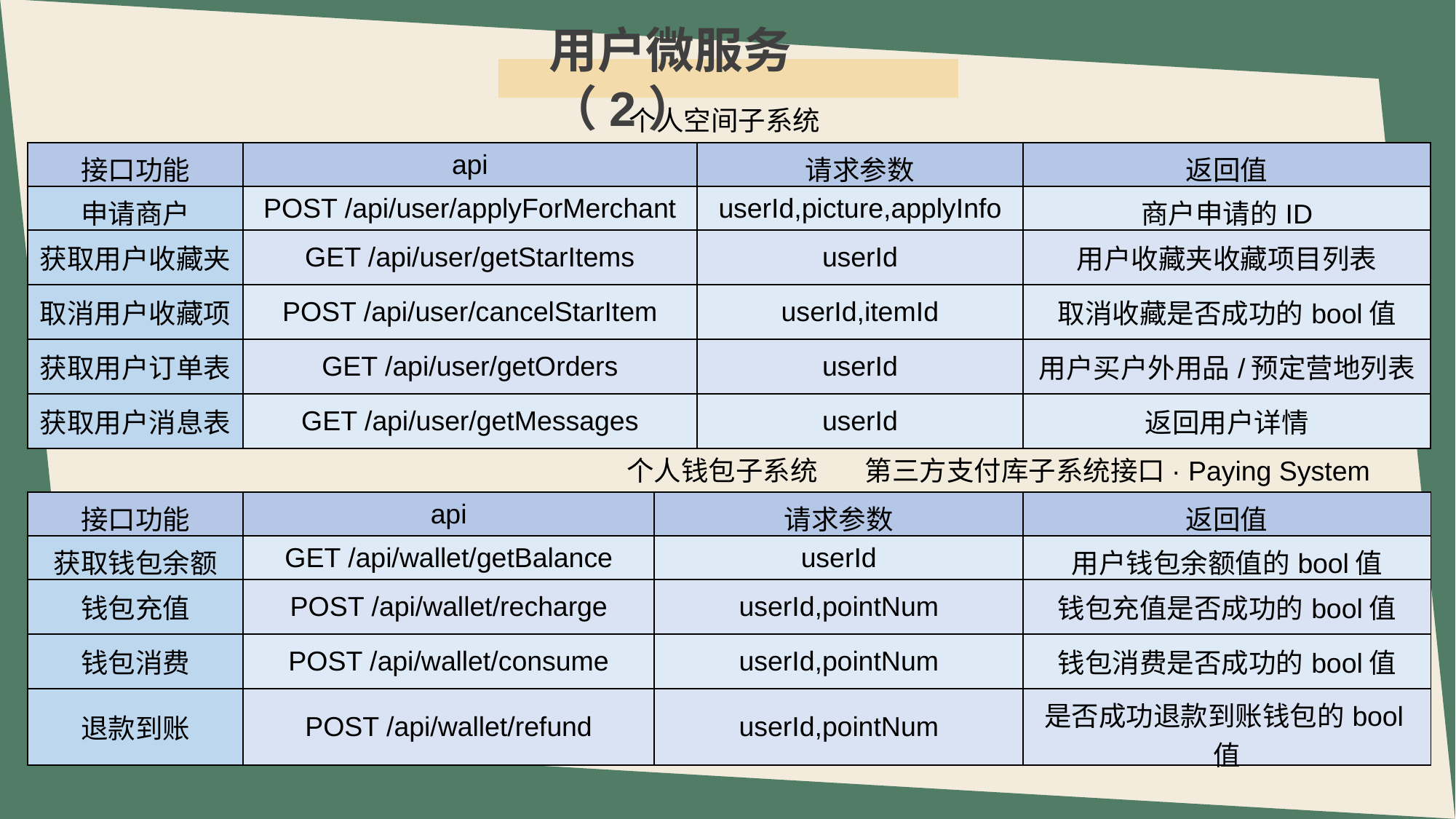

用户微服务（2）

个人空间子系统
| 接口功能 | api | 请求参数 | 返回值 |
| --- | --- | --- | --- |
| 申请商户 | POST /api/user/applyForMerchant | userId,picture,applyInfo | 商户申请的ID |
| 获取用户收藏夹 | GET /api/user/getStarItems | userId | 用户收藏夹收藏项目列表 |
| 取消用户收藏项 | POST /api/user/cancelStarItem | userId,itemId | 取消收藏是否成功的bool值 |
| 获取用户订单表 | GET /api/user/getOrders | userId | 用户买户外用品/预定营地列表 |
| 获取用户消息表 | GET /api/user/getMessages | userId | 返回用户详情 |
e7d195523061f1c066b07af569392582e34b383e870941e45A9F265A01B343BAB71AA68CCD0631A7B7DE1272822047E4CBFC978F0A03706D738F6232142EC909A232ED66B5EC504804C64D3B242CD4B5FC2DA3AE84CA9B46A3FEEE0E7442F0006B2BA9FE9E8DC78B8BC8F69C9185A05683AF110758766639E2D53B09BE947177E0506F7E95AAB9302477588C87490663

个人钱包子系统
第三方支付库子系统接口· Paying System
| 接口功能 | api | 请求参数 | 返回值 |
| --- | --- | --- | --- |
| 获取钱包余额 | GET /api/wallet/getBalance | userId | 用户钱包余额值的bool值 |
| 钱包充值 | POST /api/wallet/recharge | userId,pointNum | 钱包充值是否成功的bool值 |
| 钱包消费 | POST /api/wallet/consume | userId,pointNum | 钱包消费是否成功的bool值 |
| 退款到账 | POST /api/wallet/refund | userId,pointNum | 是否成功退款到账钱包的bool值 |